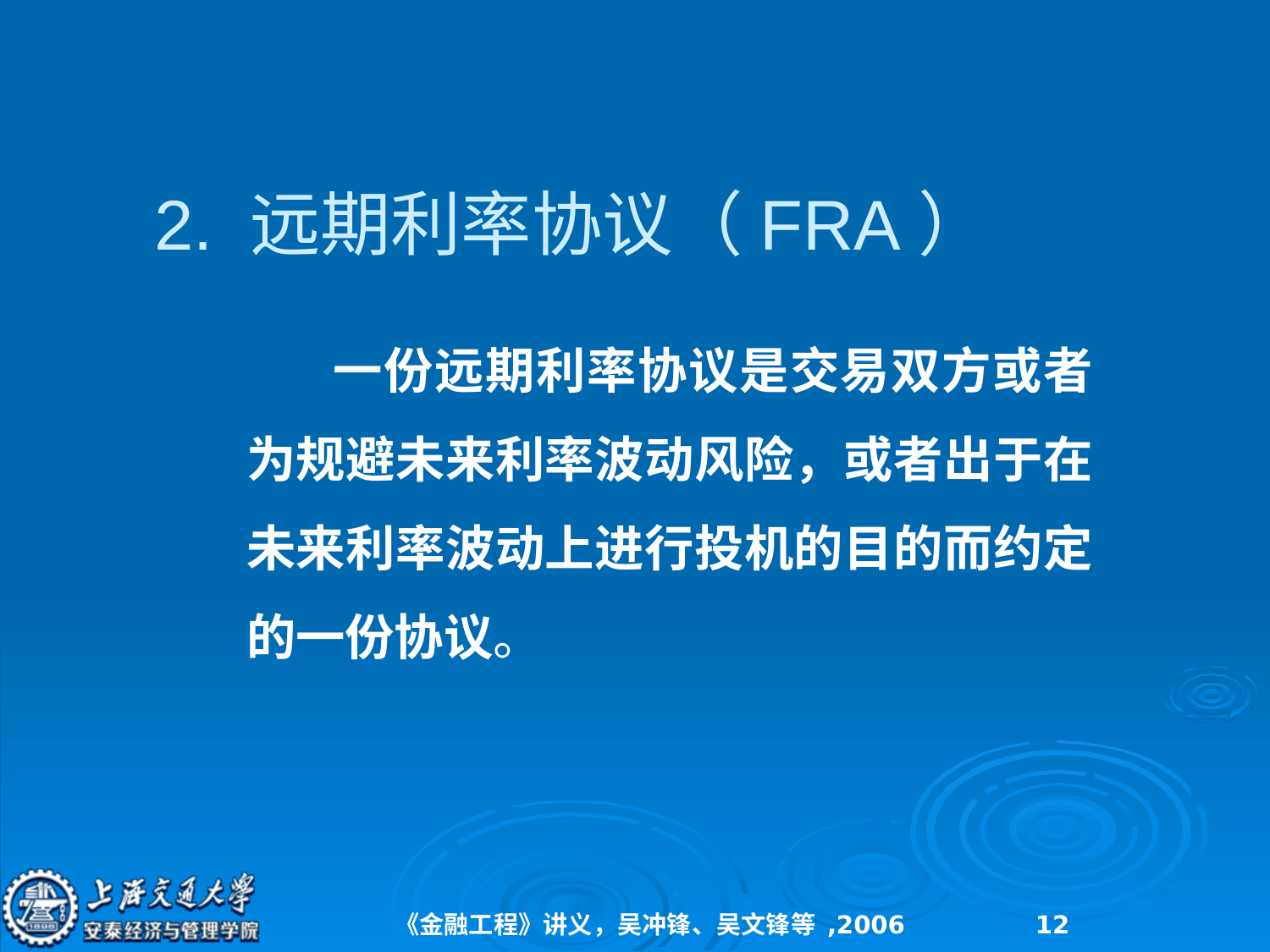

# 2. 远期利率协议（FRA）
一份远期利率协议是交易双方或者为规避未来利率波动风险，或者出于在未来利率波动上进行投机的目的而约定的一份协议。